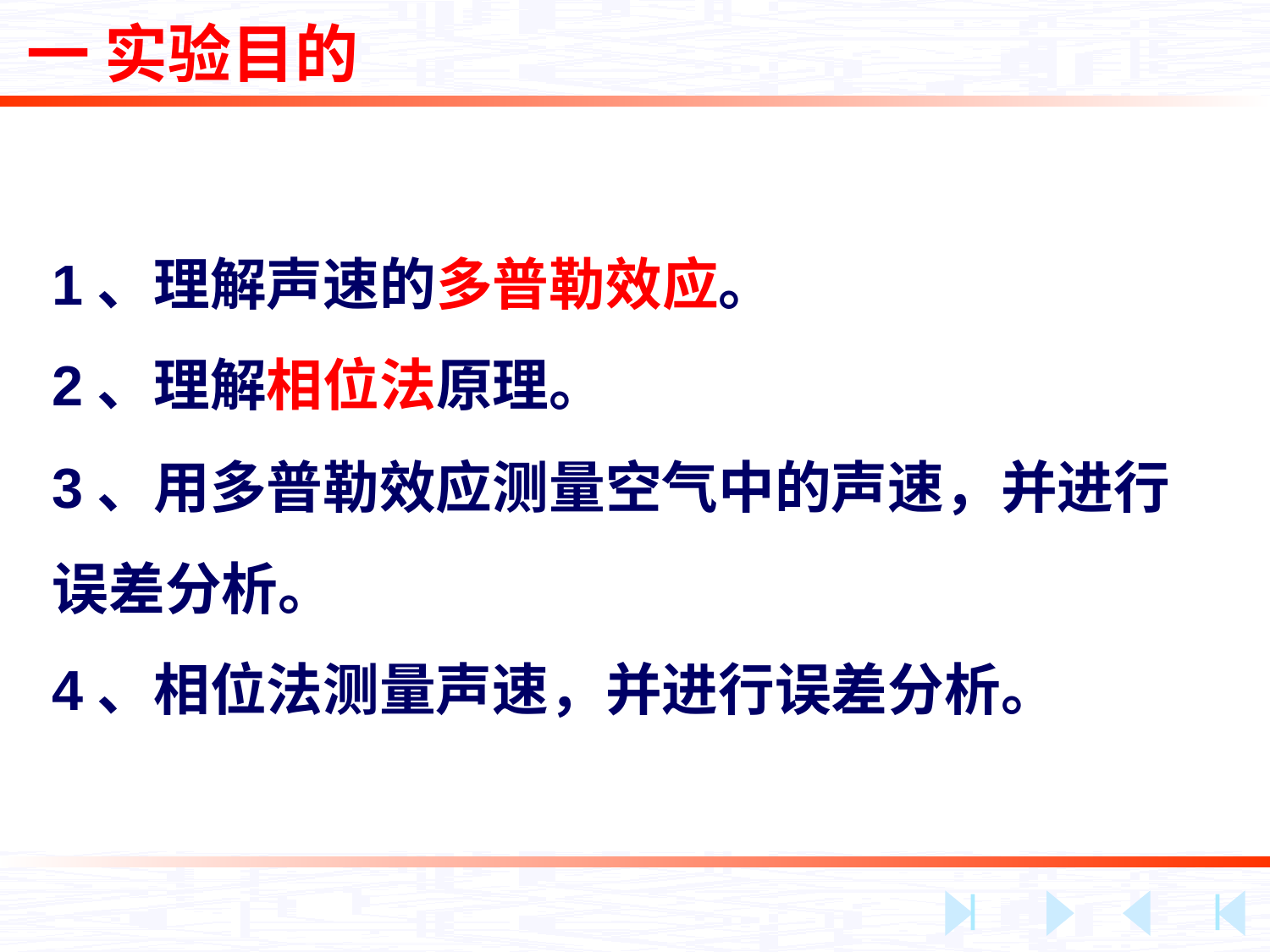

一 实验目的
1、理解声速的多普勒效应。
2、理解相位法原理。
3、用多普勒效应测量空气中的声速，并进行 误差分析。
4、相位法测量声速，并进行误差分析。